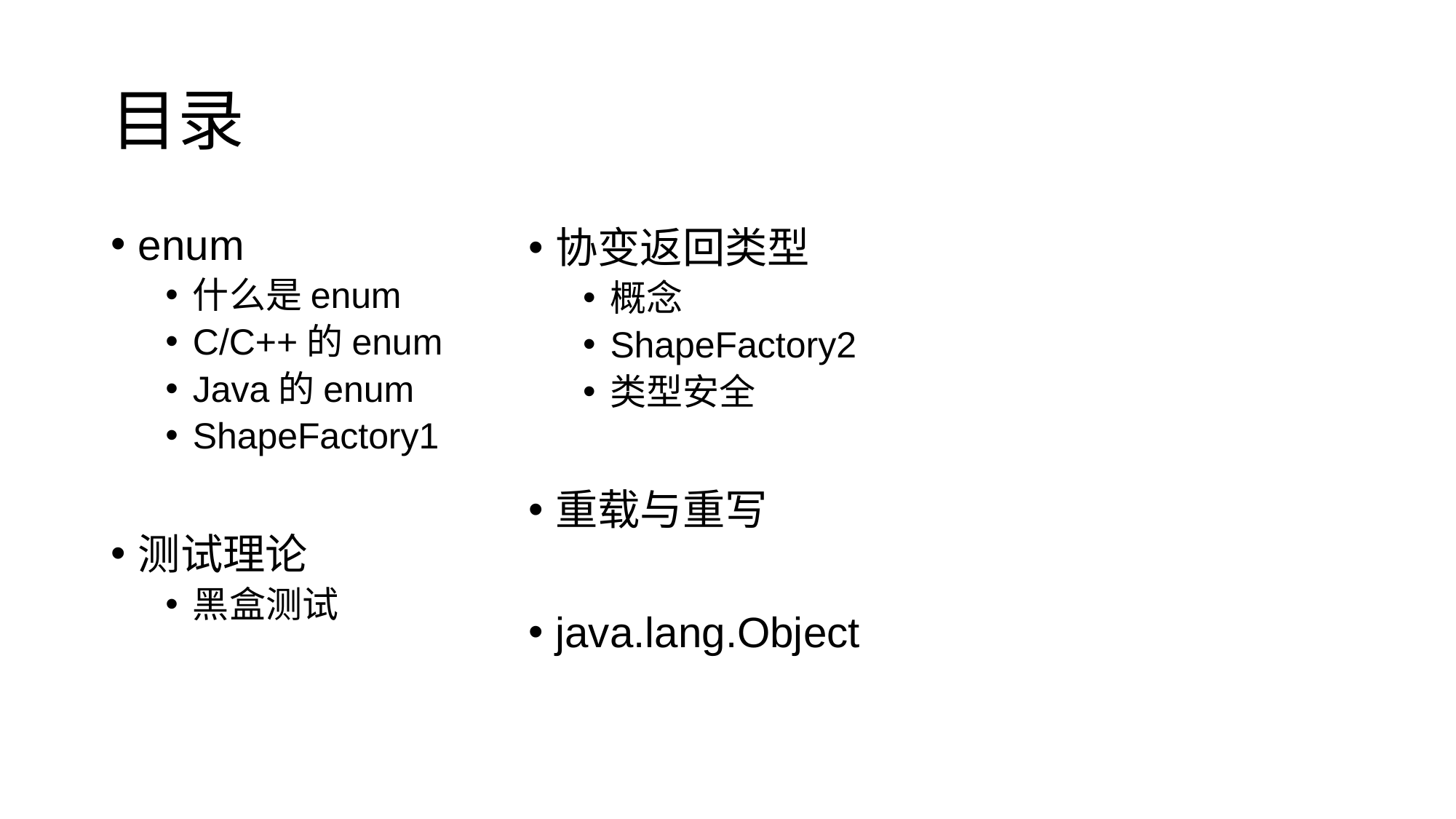

# 目录
enum
什么是enum
C/C++的enum
Java的enum
ShapeFactory1

测试理论
黑盒测试

协变返回类型
概念
ShapeFactory2
类型安全

重载与重写

java.lang.Object